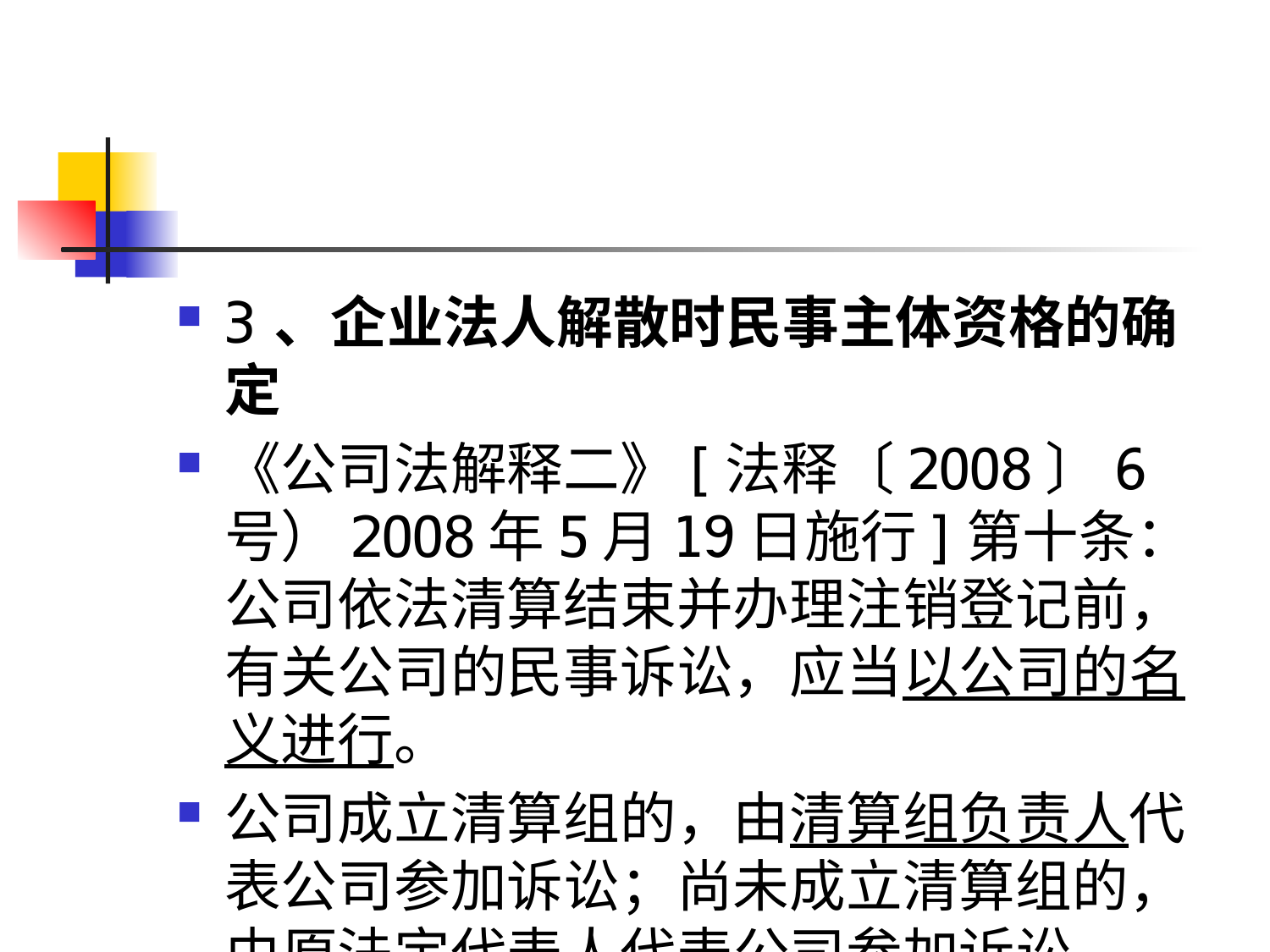

#
3、企业法人解散时民事主体资格的确定
《公司法解释二》[法释〔2008〕6号）2008年5月19日施行]第十条：公司依法清算结束并办理注销登记前，有关公司的民事诉讼，应当以公司的名义进行。
公司成立清算组的，由清算组负责人代表公司参加诉讼；尚未成立清算组的，由原法定代表人代表公司参加诉讼。